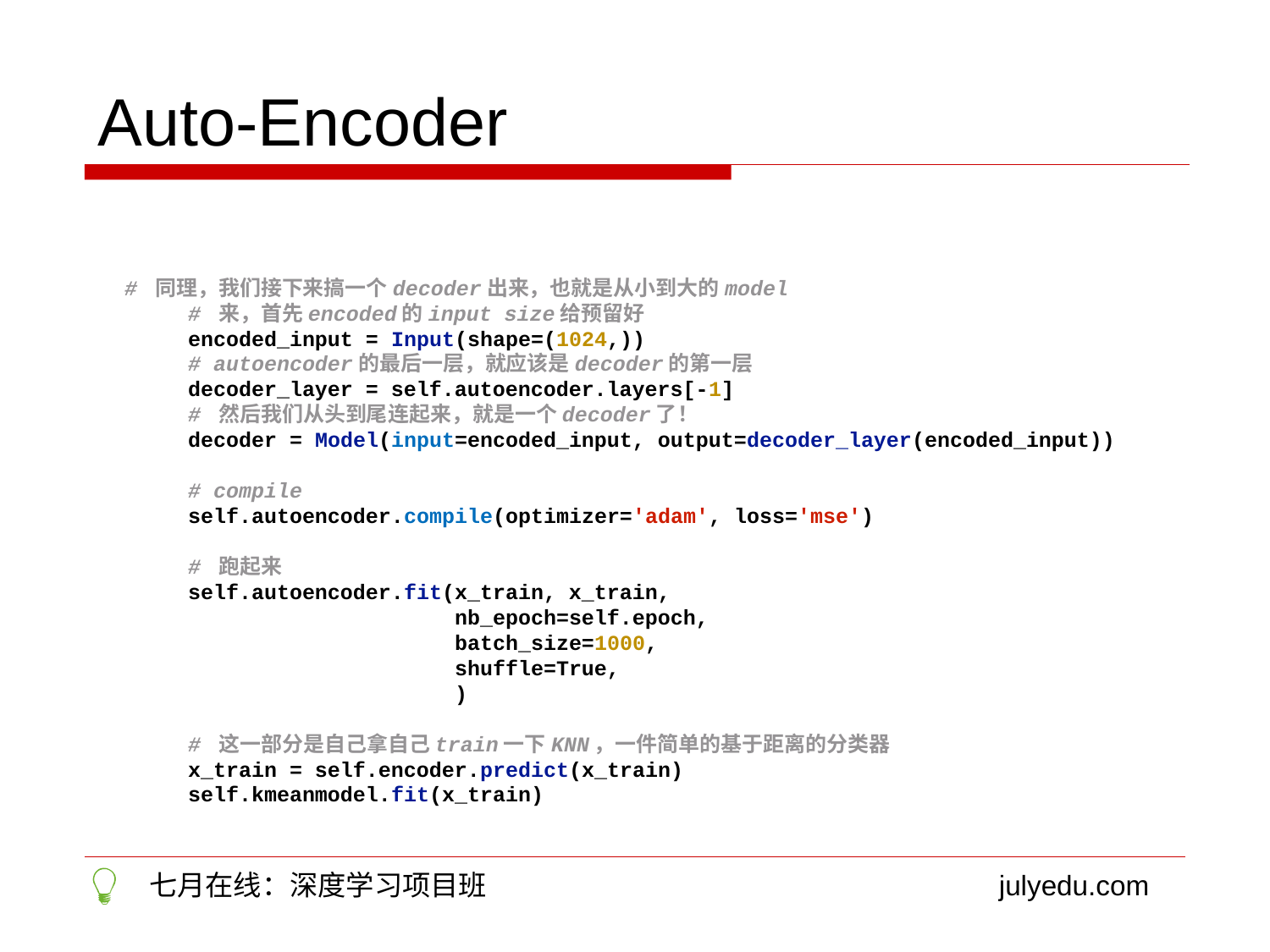

Auto-Encoder
   # 同理，我们接下来搞一个decoder出来，也就是从小到大的model
        # 来，首先encoded的input size给预留好
        encoded_input = Input(shape=(1024,))
        # autoencoder的最后一层，就应该是decoder的第一层
        decoder_layer = self.autoencoder.layers[-1]
        # 然后我们从头到尾连起来，就是一个decoder了！
        decoder = Model(input=encoded_input, output=decoder_layer(encoded_input))

        # compile
        self.autoencoder.compile(optimizer='adam', loss='mse')

        # 跑起来
        self.autoencoder.fit(x_train, x_train,
                             nb_epoch=self.epoch,
                             batch_size=1000,
                             shuffle=True,
                             )

        # 这一部分是自己拿自己train一下KNN，一件简单的基于距离的分类器
        x_train = self.encoder.predict(x_train)
        self.kmeanmodel.fit(x_train)